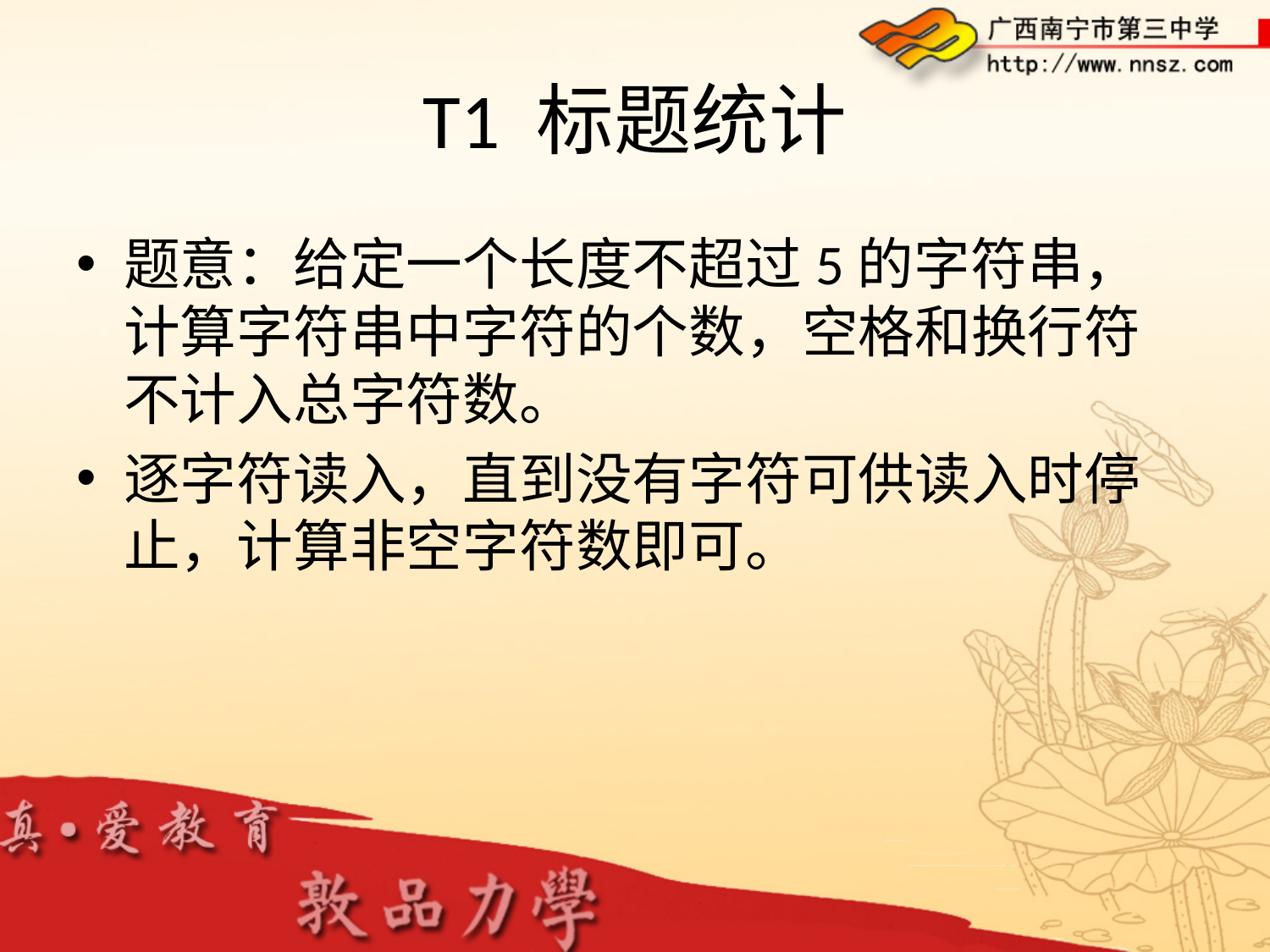

# T1 标题统计
题意：给定一个长度不超过5的字符串，计算字符串中字符的个数，空格和换行符不计入总字符数。
逐字符读入，直到没有字符可供读入时停止，计算非空字符数即可。